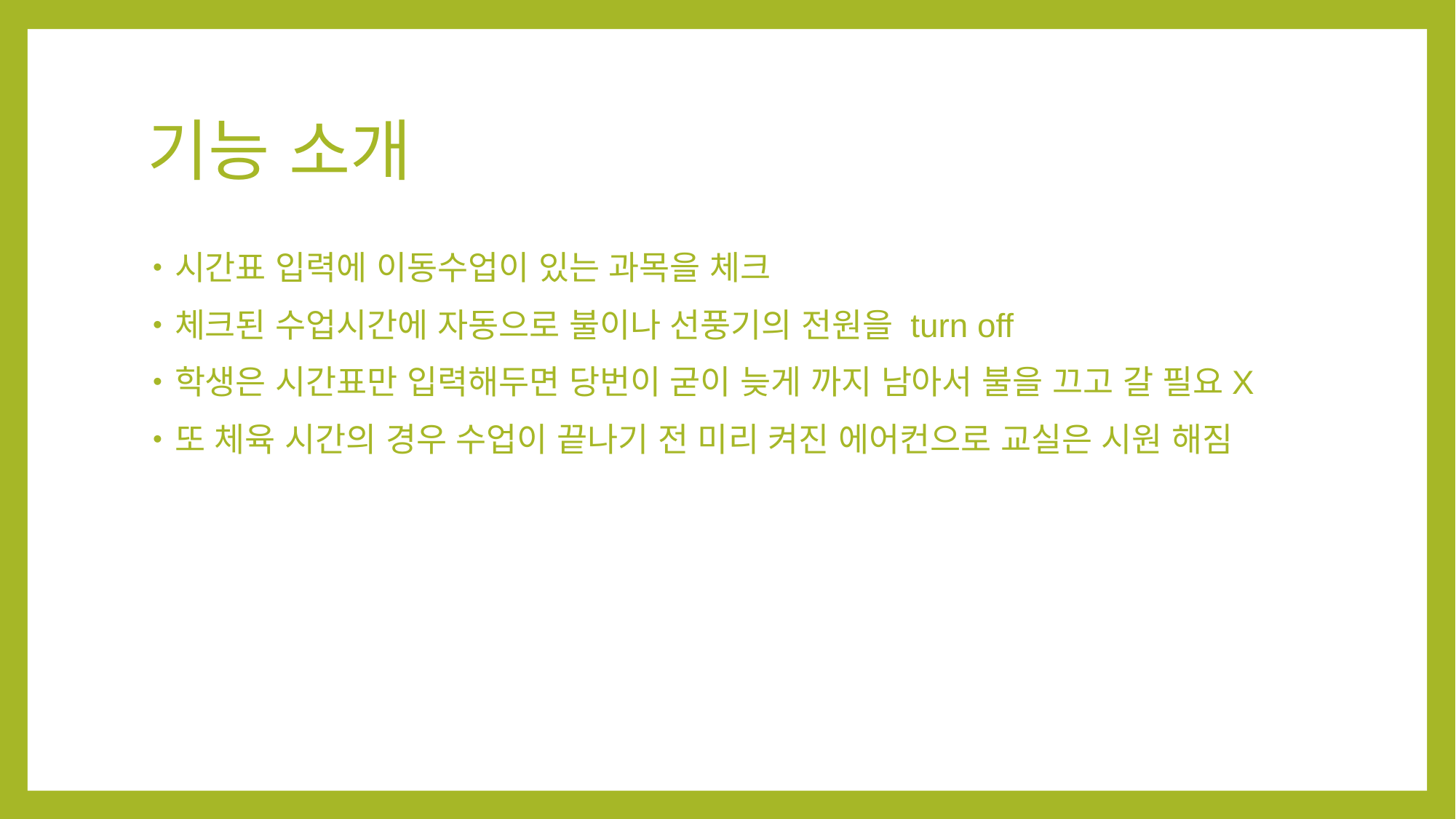

# 기능 소개
시간표 입력에 이동수업이 있는 과목을 체크
체크된 수업시간에 자동으로 불이나 선풍기의 전원을 turn off
학생은 시간표만 입력해두면 당번이 굳이 늦게 까지 남아서 불을 끄고 갈 필요X
또 체육 시간의 경우 수업이 끝나기 전 미리 켜진 에어컨으로 교실은 시원 해짐